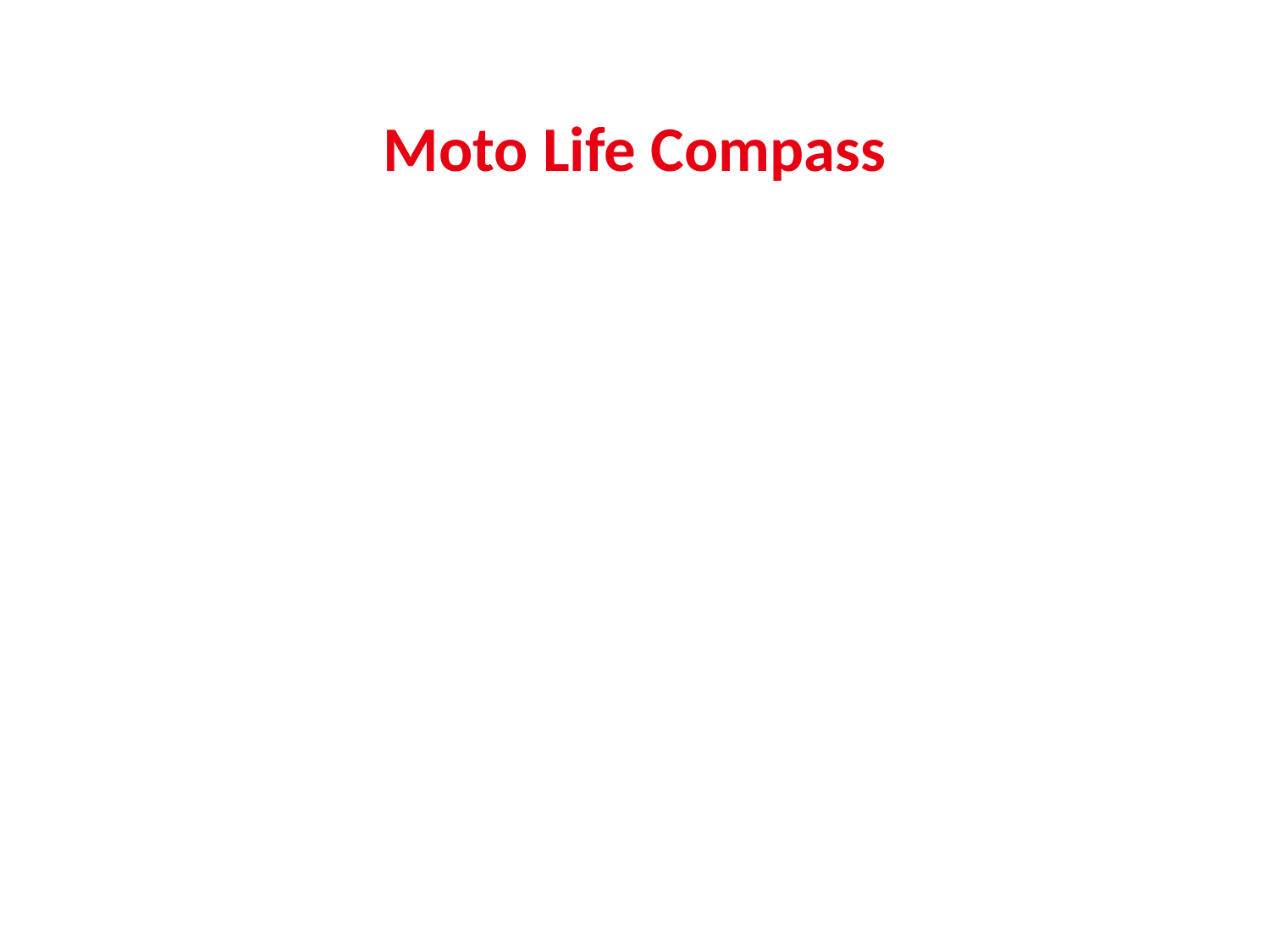

Moto Life Compass

バイク診断 × 生涯学習プラットフォーム
代表：杉江 正